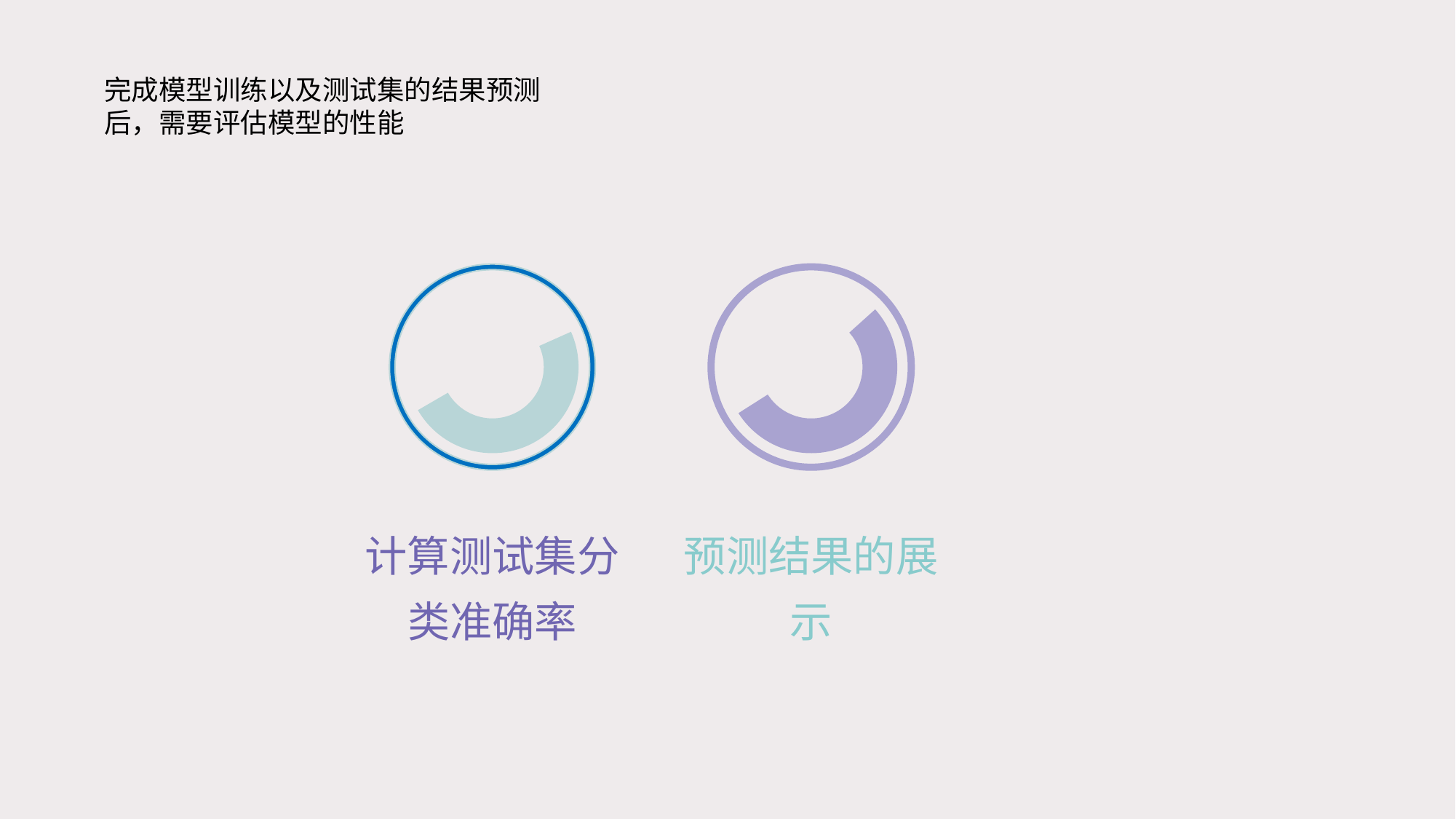

完成模型训练以及测试集的结果预测后，需要评估模型的性能

计算测试集分类准确率
预测结果的展示